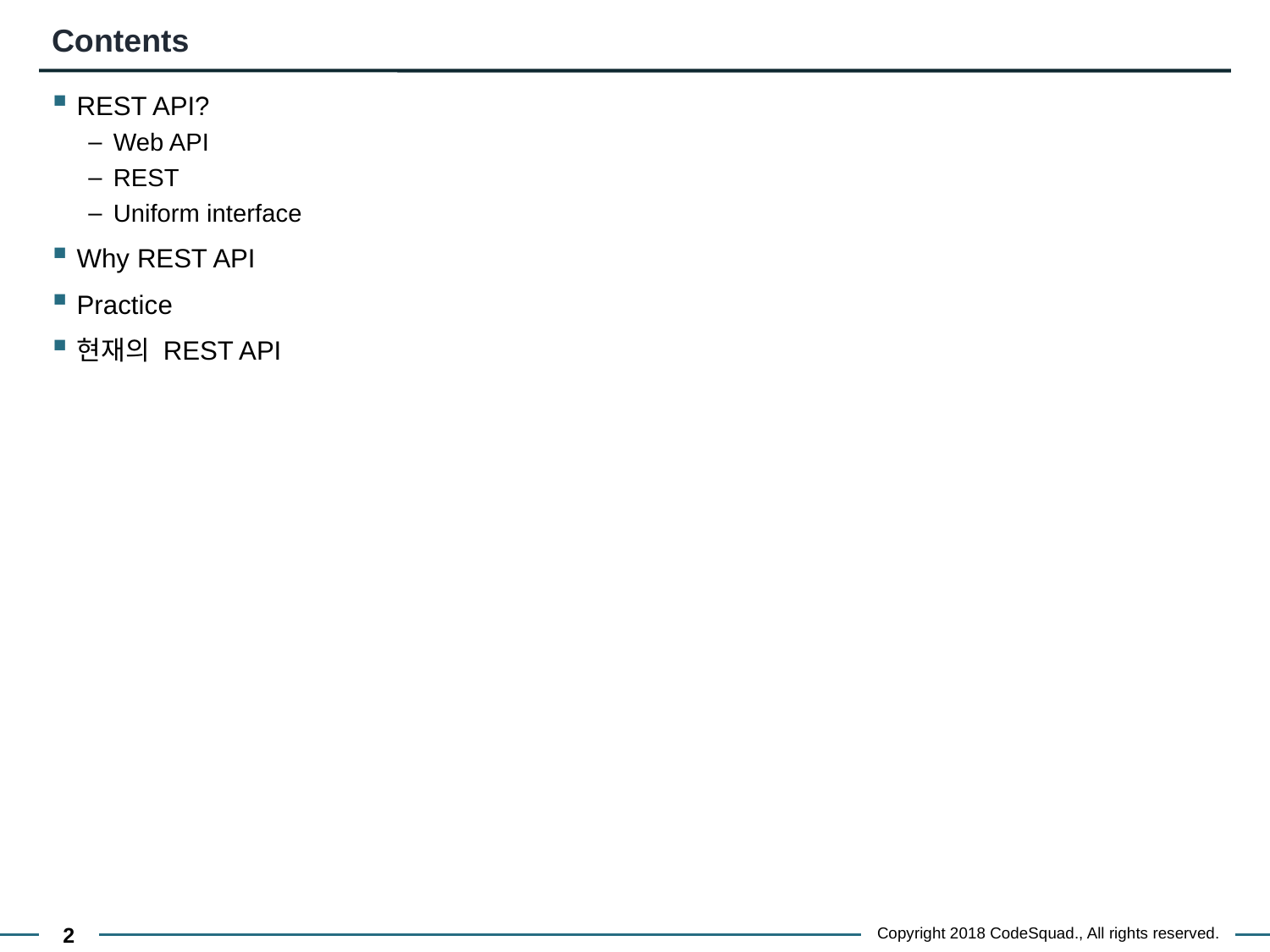

# Contents
REST API?
Web API
REST
Uniform interface
Why REST API
Practice
현재의 REST API

2